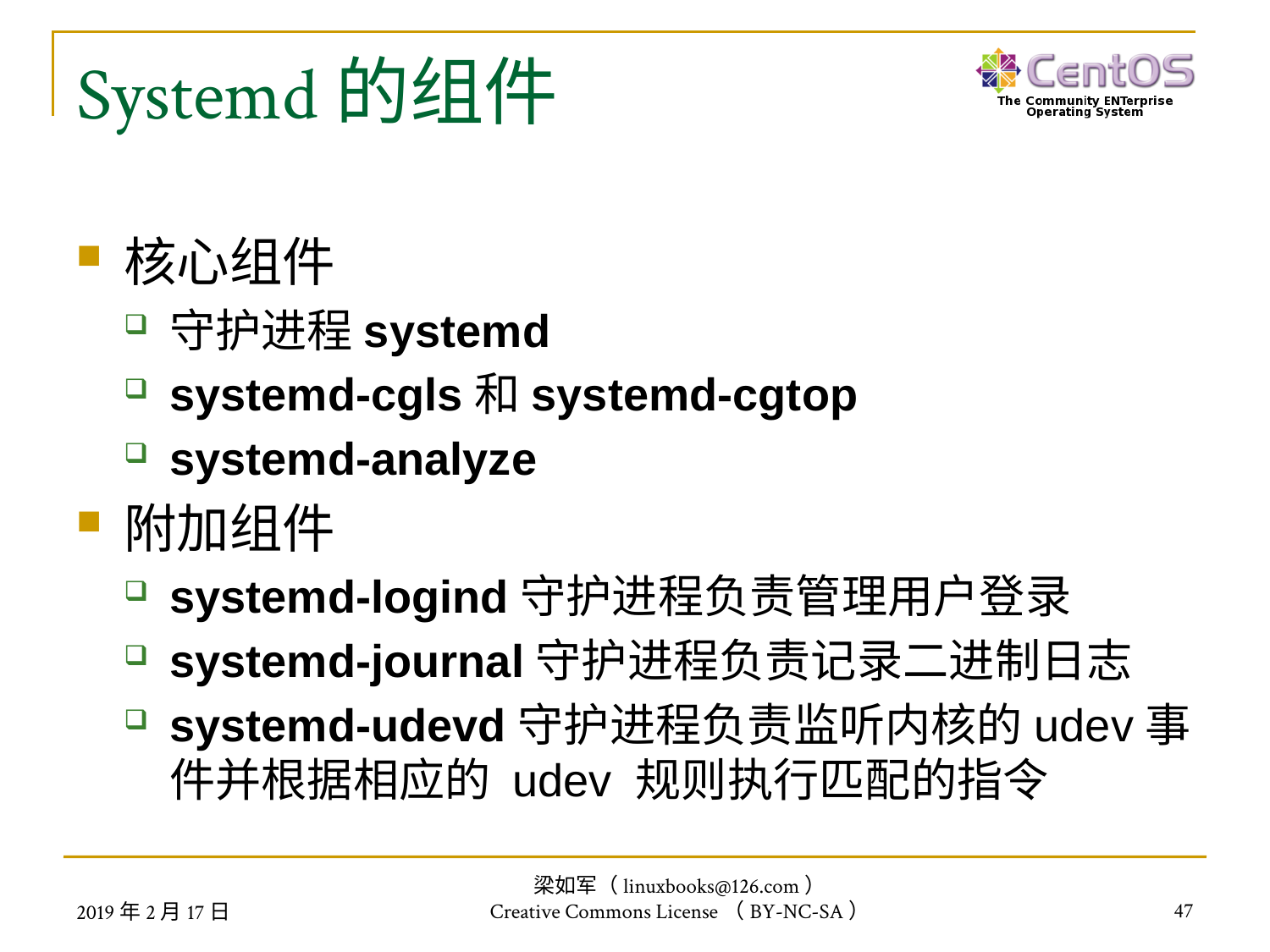

# Systemd的组件
核心组件
守护进程systemd
systemd-cgls和systemd-cgtop
systemd-analyze
附加组件
systemd-logind守护进程负责管理用户登录
systemd-journal守护进程负责记录二进制日志
systemd-udevd守护进程负责监听内核的udev事件并根据相应的 udev 规则执行匹配的指令
梁如军（linuxbooks@126.com）
Creative Commons License（BY-NC-SA）
2019年2月17日
47